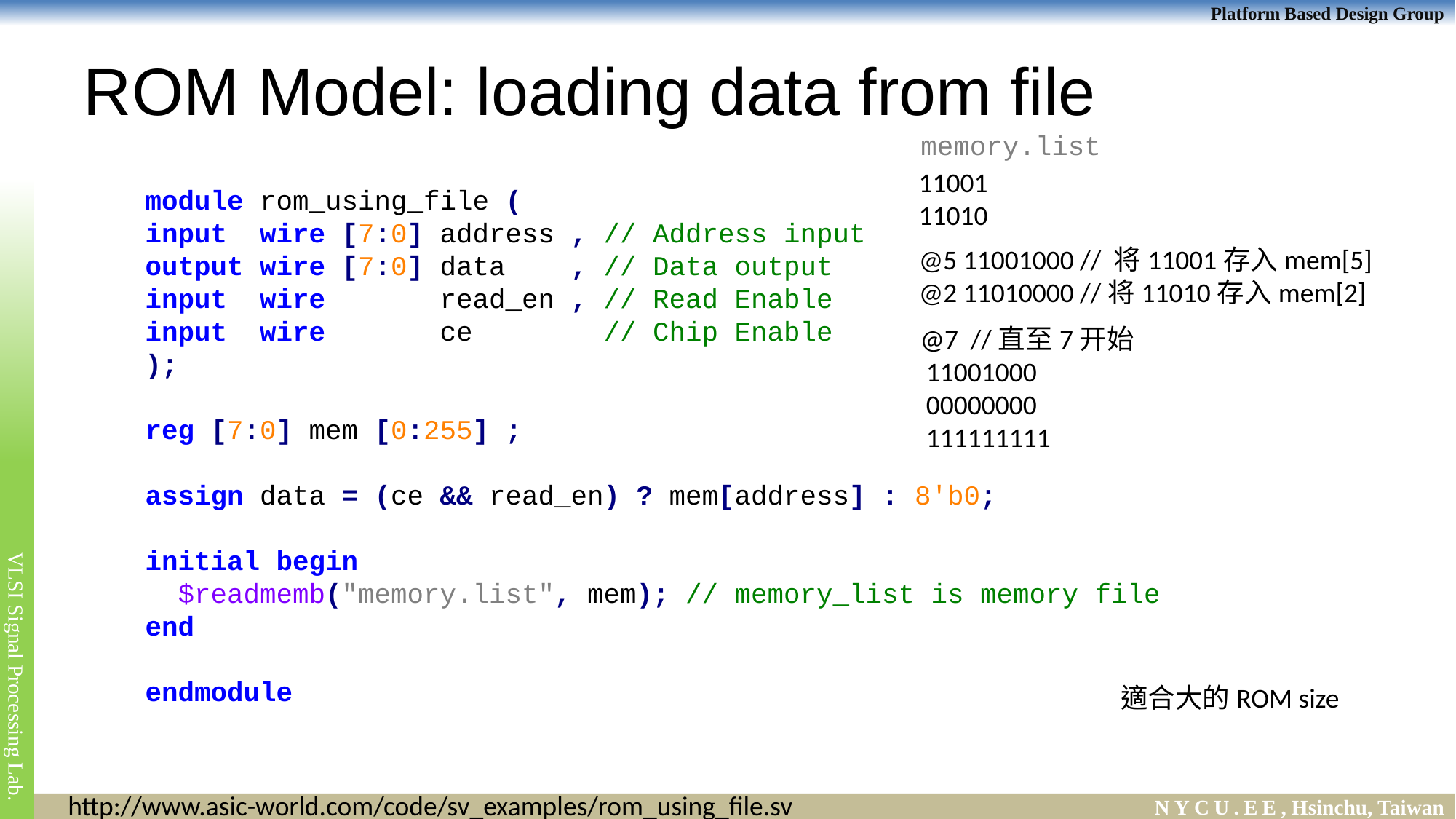

# ROM Model: loading data from file
memory.list
11001
11010
module rom_using_file (
input  wire [7:0] address , // Address input
output wire [7:0] data    , // Data output
input  wire       read_en , // Read Enable
input  wire       ce        // Chip Enable
);

reg [7:0] mem [0:255] ;

assign data = (ce && read_en) ? mem[address] : 8'b0;

initial begin
  $readmemb("memory.list", mem); // memory_list is memory file
end

endmodule
@5 11001000 // 将11001存入mem[5]
@2 11010000 //将11010存入mem[2]
@7  //直至7开始
 11001000
 00000000
 111111111
適合大的ROM size
http://www.asic-world.com/code/sv_examples/rom_using_file.sv